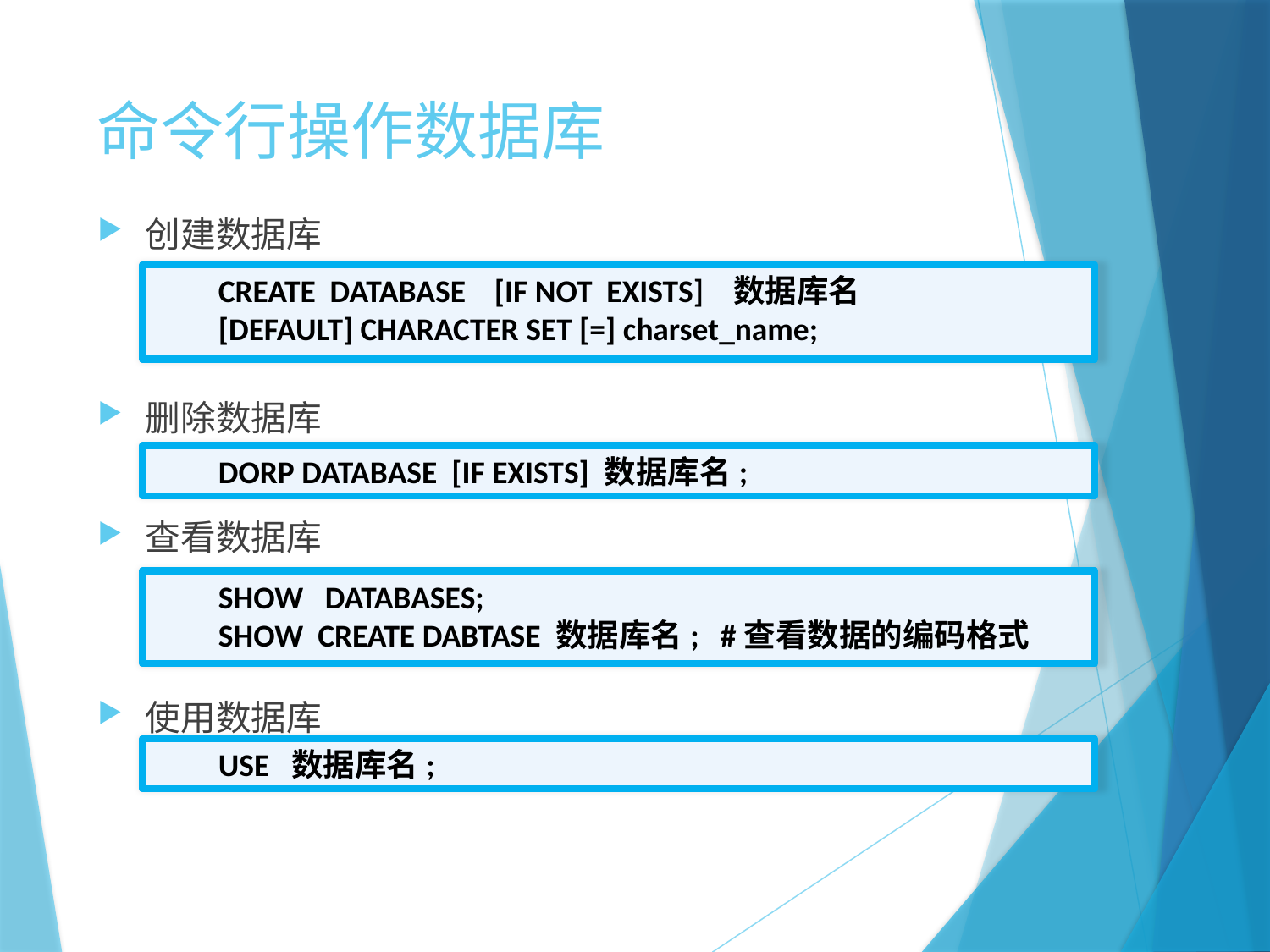

# 命令行操作数据库
创建数据库

删除数据库

查看数据库

使用数据库

CREATE  DATABASE    [IF NOT  EXISTS]   数据库名
[DEFAULT] CHARACTER SET [=] charset_name;
DORP DATABASE  [IF EXISTS] 数据库名;
SHOW   DATABASES;
SHOW  CREATE DABTASE 数据库名;   #查看数据的编码格式
USE  数据库名;